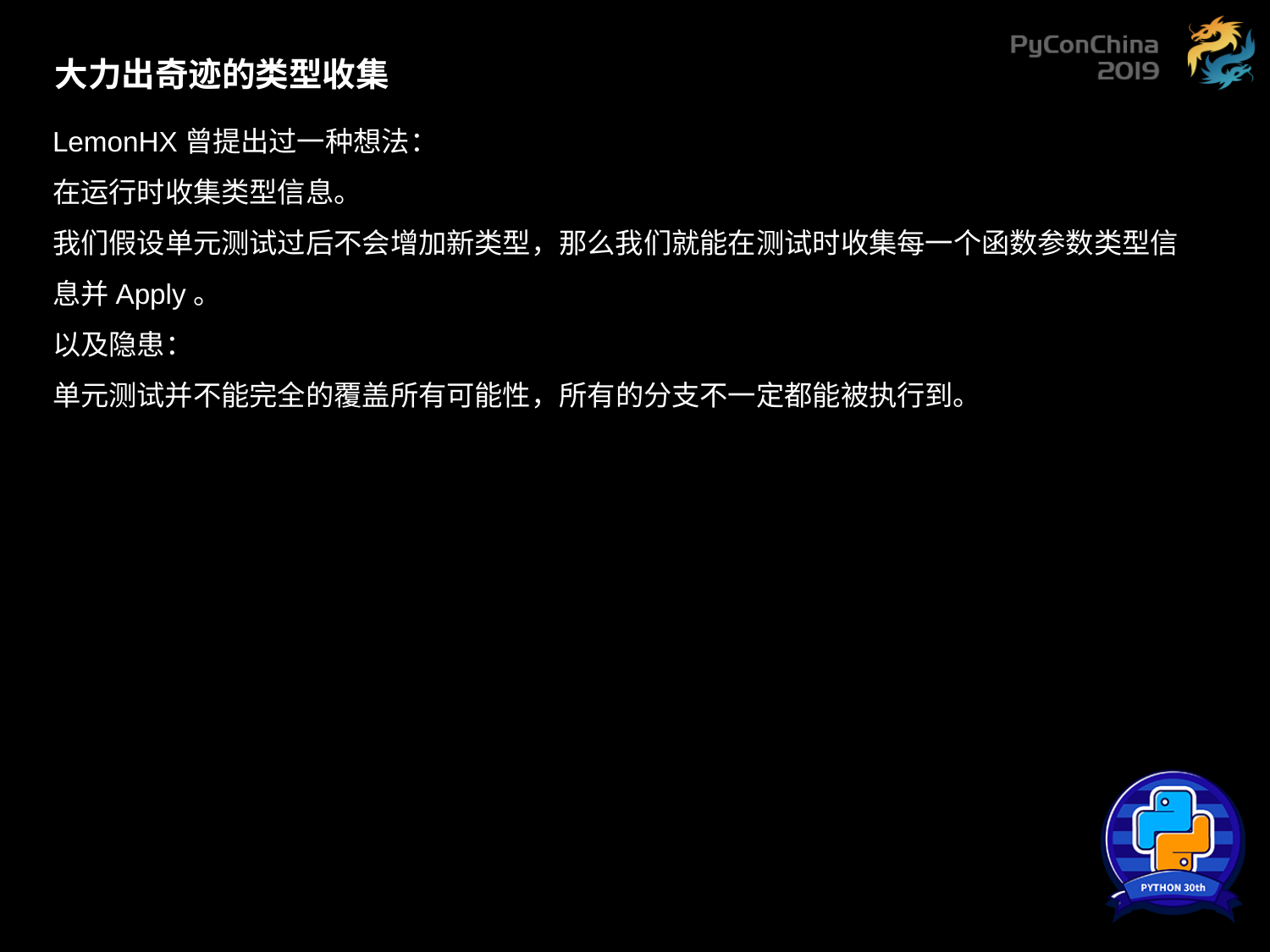

大力出奇迹的类型收集
LemonHX曾提出过一种想法：
在运行时收集类型信息。
我们假设单元测试过后不会增加新类型，那么我们就能在测试时收集每一个函数参数类型信息并Apply。
以及隐患：
单元测试并不能完全的覆盖所有可能性，所有的分支不一定都能被执行到。